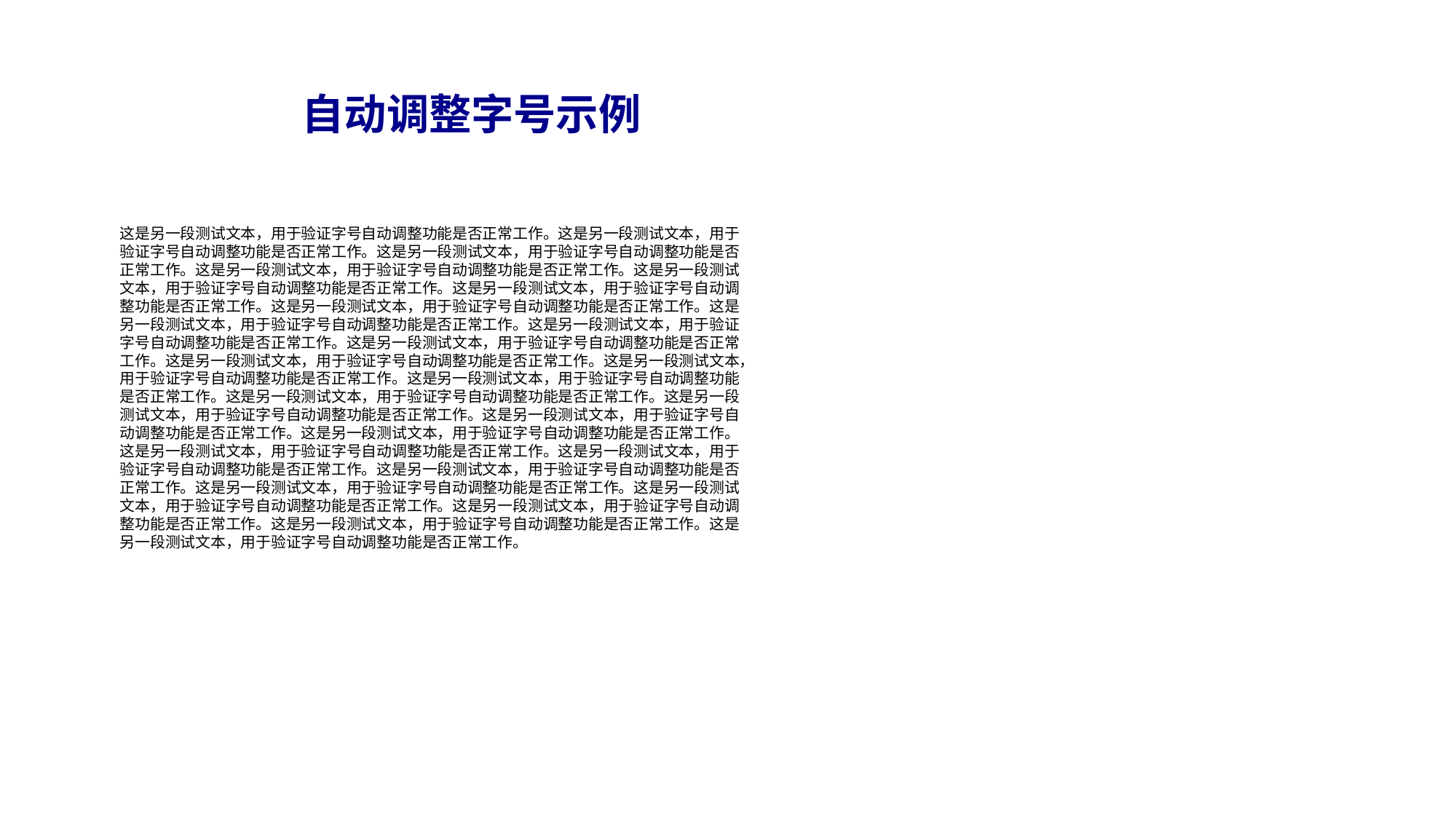

自动调整字号示例
这是另一段测试文本，用于验证字号自动调整功能是否正常工作。这是另一段测试文本，用于验证字号自动调整功能是否正常工作。这是另一段测试文本，用于验证字号自动调整功能是否正常工作。这是另一段测试文本，用于验证字号自动调整功能是否正常工作。这是另一段测试文本，用于验证字号自动调整功能是否正常工作。这是另一段测试文本，用于验证字号自动调整功能是否正常工作。这是另一段测试文本，用于验证字号自动调整功能是否正常工作。这是另一段测试文本，用于验证字号自动调整功能是否正常工作。这是另一段测试文本，用于验证字号自动调整功能是否正常工作。这是另一段测试文本，用于验证字号自动调整功能是否正常工作。这是另一段测试文本，用于验证字号自动调整功能是否正常工作。这是另一段测试文本，用于验证字号自动调整功能是否正常工作。这是另一段测试文本，用于验证字号自动调整功能是否正常工作。这是另一段测试文本，用于验证字号自动调整功能是否正常工作。这是另一段测试文本，用于验证字号自动调整功能是否正常工作。这是另一段测试文本，用于验证字号自动调整功能是否正常工作。这是另一段测试文本，用于验证字号自动调整功能是否正常工作。这是另一段测试文本，用于验证字号自动调整功能是否正常工作。这是另一段测试文本，用于验证字号自动调整功能是否正常工作。这是另一段测试文本，用于验证字号自动调整功能是否正常工作。这是另一段测试文本，用于验证字号自动调整功能是否正常工作。这是另一段测试文本，用于验证字号自动调整功能是否正常工作。这是另一段测试文本，用于验证字号自动调整功能是否正常工作。这是另一段测试文本，用于验证字号自动调整功能是否正常工作。这是另一段测试文本，用于验证字号自动调整功能是否正常工作。